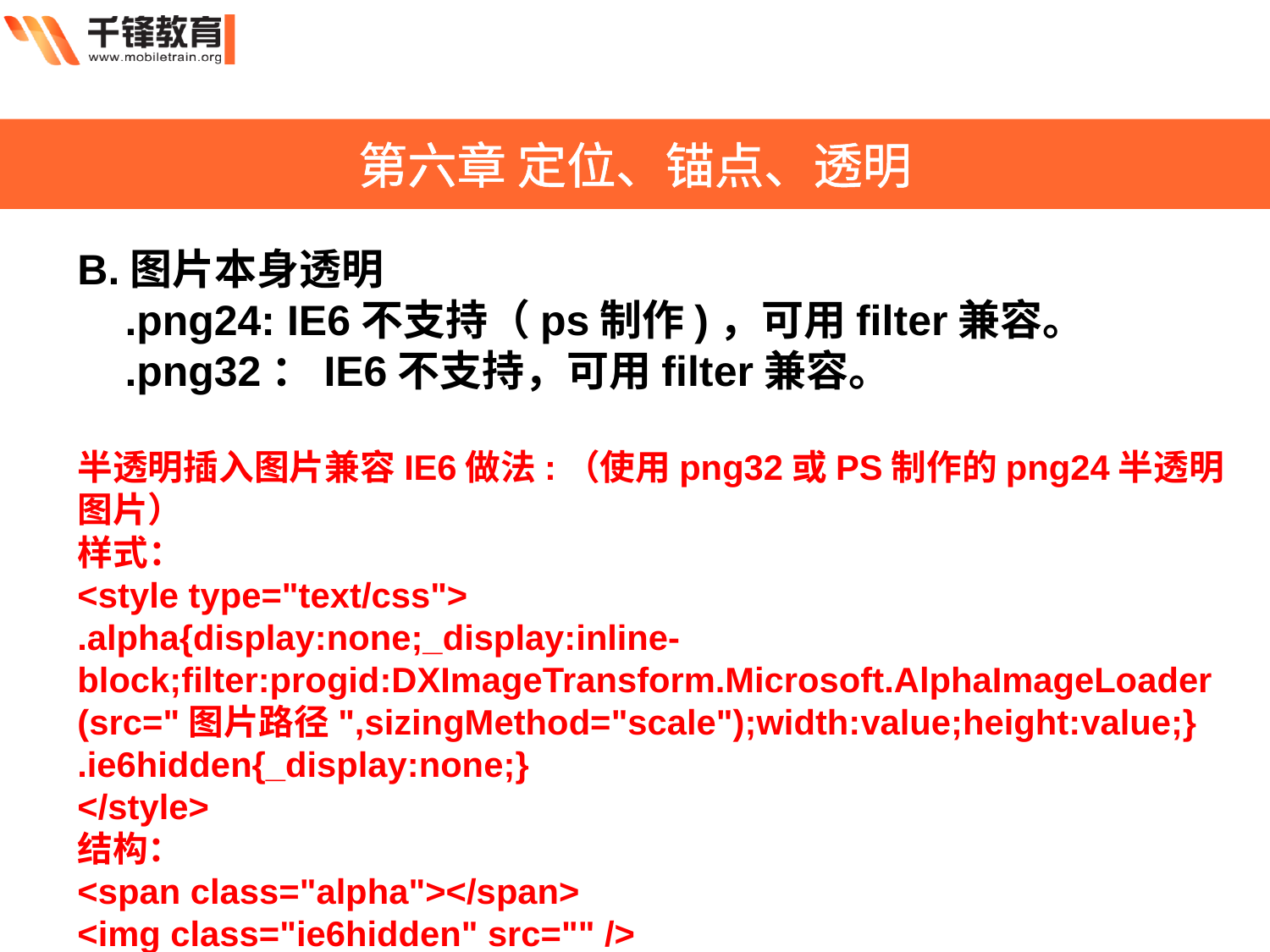

第六章 定位、锚点、透明
B.图片本身透明
    .png24: IE6不支持（ps制作)，可用filter兼容。
    .png32：IE6不支持，可用filter兼容。

半透明插入图片兼容IE6做法:（使用png32或PS制作的png24半透明图片）
样式：
<style type="text/css">
.alpha{display:none;_display:inline-block;filter:progid:DXImageTransform.Microsoft.AlphaImageLoader
(src="图片路径",sizingMethod="scale");width:value;height:value;}
.ie6hidden{_display:none;}
</style>
结构：
<span class="alpha"></span>
<img class="ie6hidden" src="" />